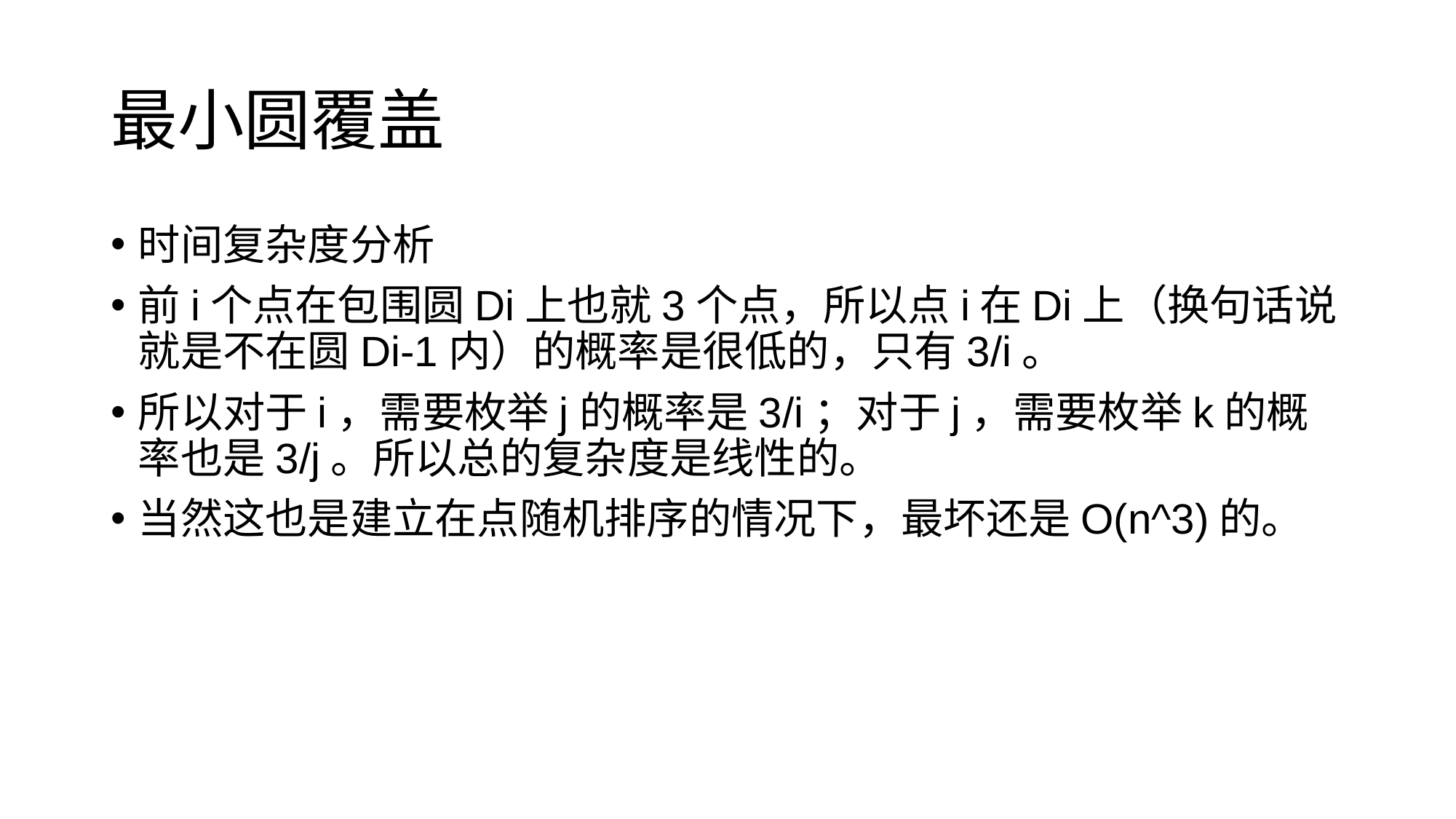

# 最小圆覆盖
时间复杂度分析
前i个点在包围圆Di上也就3个点，所以点i在Di上（换句话说就是不在圆Di-1内）的概率是很低的，只有3/i。
所以对于i，需要枚举j的概率是3/i；对于j，需要枚举k的概率也是3/j。所以总的复杂度是线性的。
当然这也是建立在点随机排序的情况下，最坏还是O(n^3)的。